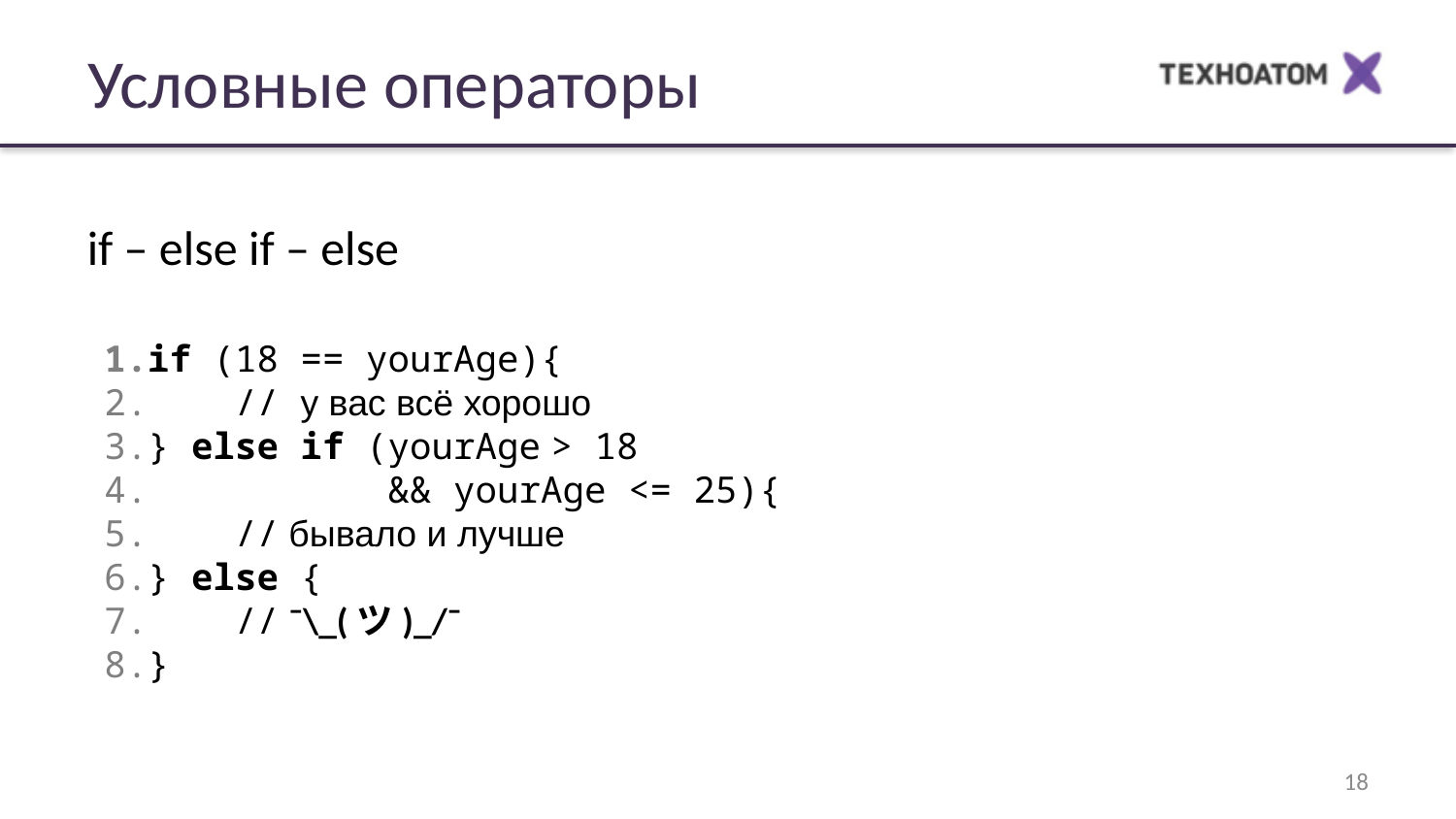

# Условные операторы
if – else if – else
if (18 == yourAge){
    // у вас всё хорошо
} else if (yourAge > 18
           && yourAge <= 25){
    // бывало и лучше
} else {
    // ¯\_(ツ)_/¯
}

18